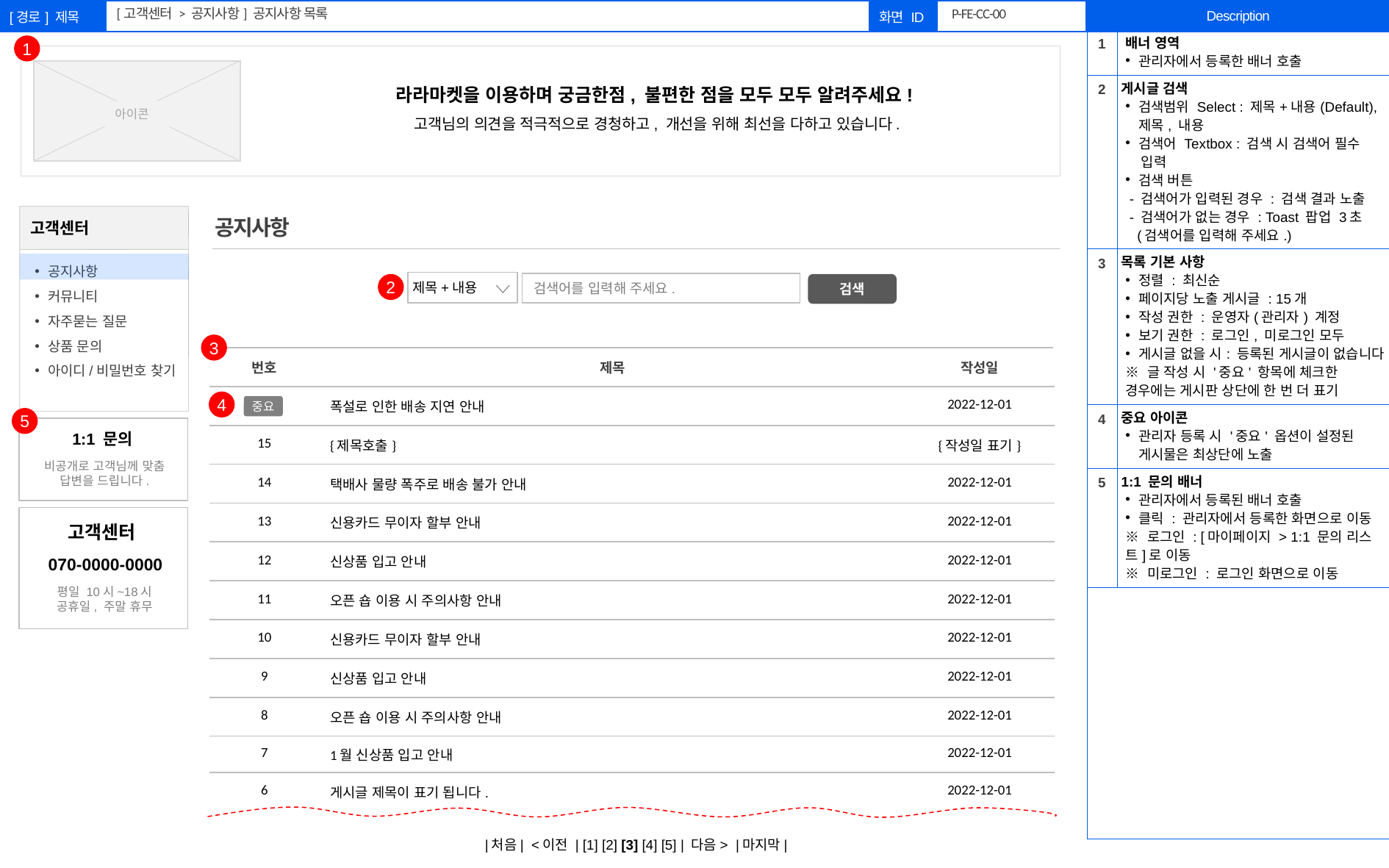

[고객센터 > 공지사항] 공지사항 목록
# P-FE-CC-00
| 1 | 배너 영역 관리자에서 등록한 배너 호출 |
| --- | --- |
| 2 | 게시글 검색 검색범위 Select : 제목+내용(Default), 제목, 내용 검색어 Textbox : 검색 시 검색어 필수 입력 검색 버튼 - 검색어가 입력된 경우 : 검색 결과 노출 - 검색어가 없는 경우 : Toast 팝업 3초 (검색어를 입력해 주세요.) |
| 3 | 목록 기본 사항 정렬 : 최신순 페이지당 노출 게시글 : 15개 작성 권한 : 운영자(관리자) 계정 보기 권한 : 로그인, 미로그인 모두 게시글 없을 시: 등록된 게시글이 없습니다. ※ 글 작성 시 '중요' 항목에 체크한 경우에는 게시판 상단에 한 번 더 표기 |
| 4 | 중요 아이콘 관리자 등록 시 '중요' 옵션이 설정된 게시물은 최상단에 노출 |
| 5 | 1:1 문의 배너 관리자에서 등록된 배너 호출 클릭 : 관리자에서 등록한 화면으로 이동 ※ 로그인 : [마이페이지 > 1:1 문의 리스트]로 이동 ※ 미로그인 : 로그인 화면으로 이동 |
|  |  |
1

아이콘
라라마켓을 이용하며 궁금한점, 불편한 점을 모두 모두 알려주세요!
고객님의 의견을 적극적으로 경청하고, 개선을 위해 최선을 다하고 있습니다.
공지사항

제목+내용
 검색어를 입력해 주세요.
2
검색

3
| 번호 | 제목 | 작성일 |
| --- | --- | --- |
|  | 폭설로 인한 배송 지연 안내 | 2022-12-01 |
| 15 | {제목호출} | {작성일 표기} |
| 14 | 택배사 물량 폭주로 배송 불가 안내 | 2022-12-01 |
| 13 | 신용카드 무이자 할부 안내 | 2022-12-01 |
| 12 | 신상품 입고 안내 | 2022-12-01 |
| 11 | 오픈 숍 이용 시 주의사항 안내 | 2022-12-01 |
| 10 | 신용카드 무이자 할부 안내 | 2022-12-01 |
| 9 | 신상품 입고 안내 | 2022-12-01 |
| 8 | 오픈 숍 이용 시 주의사항 안내 | 2022-12-01 |
| 7 | 1월 신상품 입고 안내 | 2022-12-01 |
| 6 | 게시글 제목이 표기 됩니다. | 2022-12-01 |
4
중요
5

|처음|  <이전 | [1] [2] [3] [4] [5] | 다음>  |마지막|